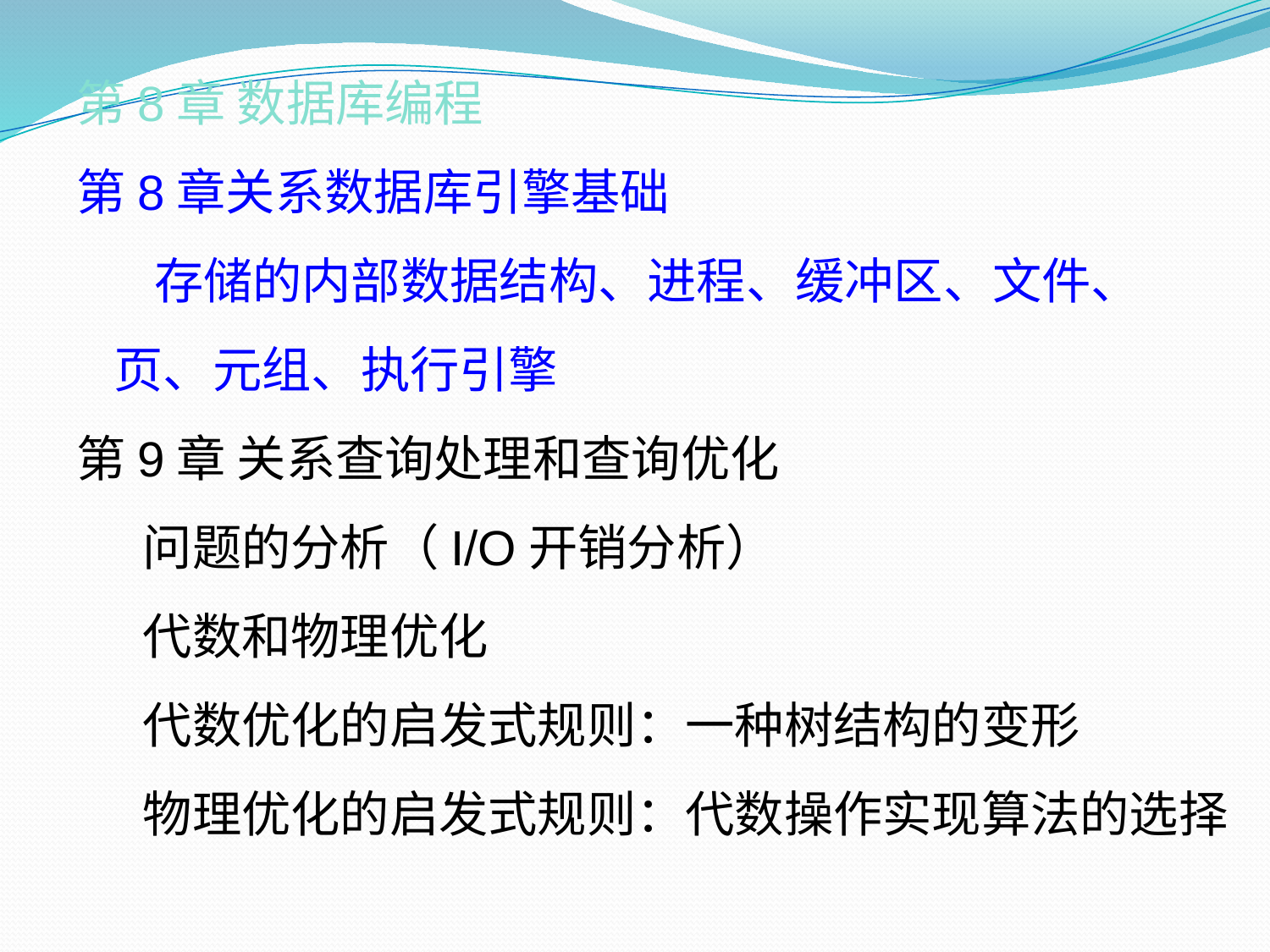

第8章 数据库编程
第8章关系数据库引擎基础
      存储的内部数据结构、进程、缓冲区、文件、页、元组、执行引擎
第9章 关系查询处理和查询优化
     问题的分析（I/O开销分析）
     代数和物理优化
     代数优化的启发式规则：一种树结构的变形
     物理优化的启发式规则：代数操作实现算法的选择
4